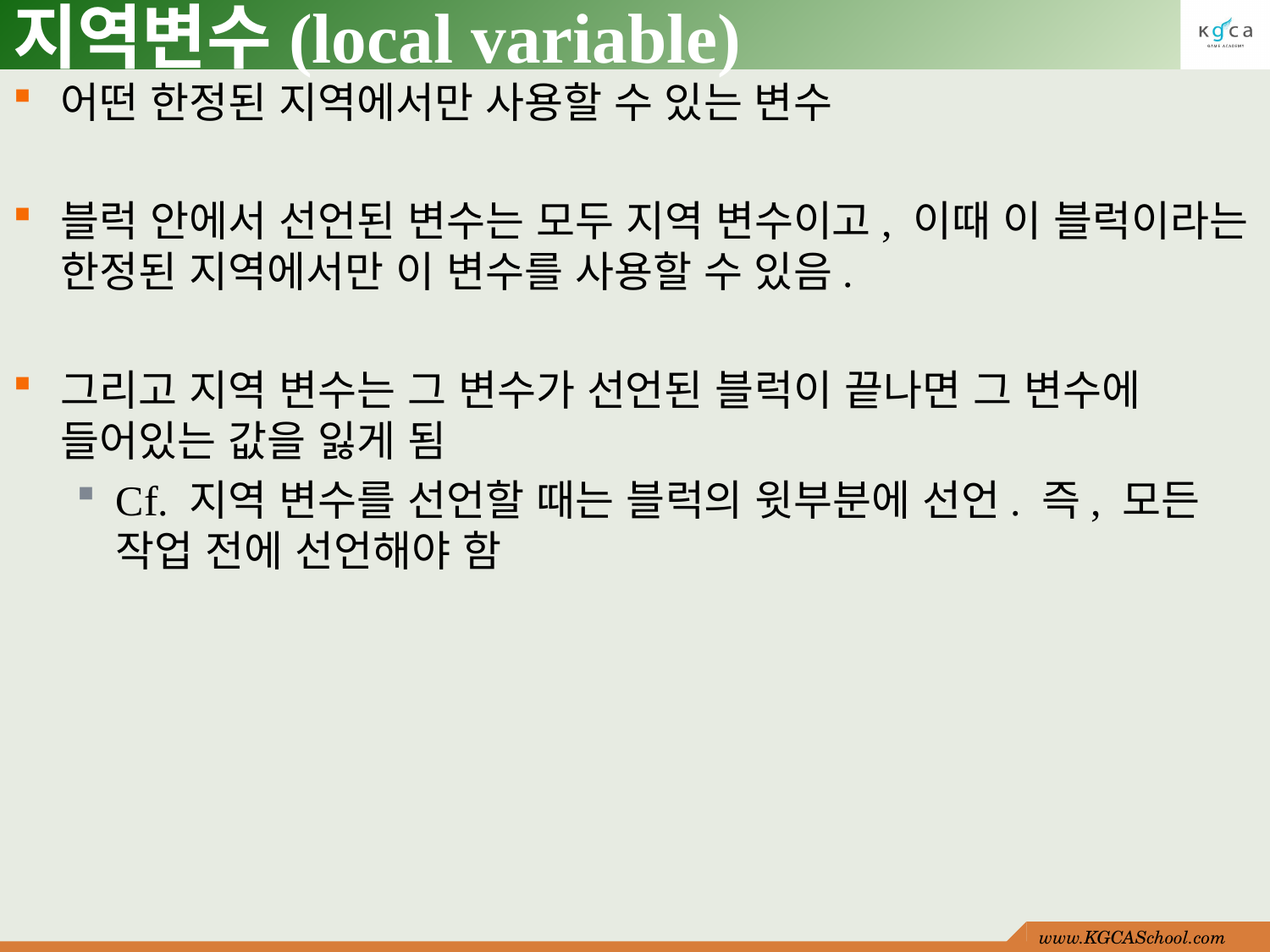

# 지역변수(local variable)
어떤 한정된 지역에서만 사용할 수 있는 변수

블럭 안에서 선언된 변수는 모두 지역 변수이고, 이때 이 블럭이라는 한정된 지역에서만 이 변수를 사용할 수 있음.

그리고 지역 변수는 그 변수가 선언된 블럭이 끝나면 그 변수에 들어있는 값을 잃게 됨
Cf. 지역 변수를 선언할 때는 블럭의 윗부분에 선언. 즉, 모든 작업 전에 선언해야 함